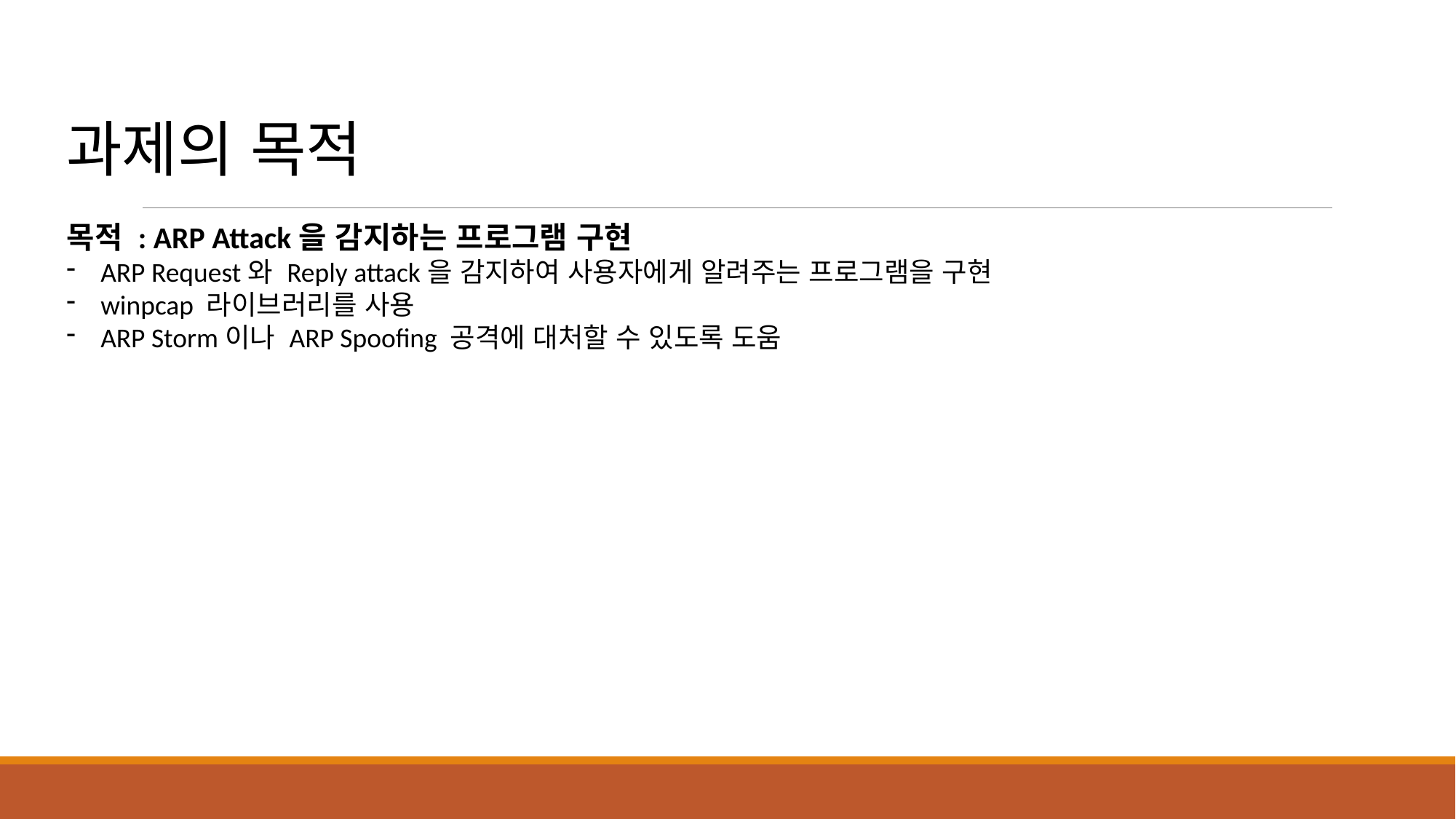

과제의 목적
목적 : ARP Attack을 감지하는 프로그램 구현
ARP Request와 Reply attack을 감지하여 사용자에게 알려주는 프로그램을 구현
winpcap 라이브러리를 사용
ARP Storm이나 ARP Spoofing 공격에 대처할 수 있도록 도움